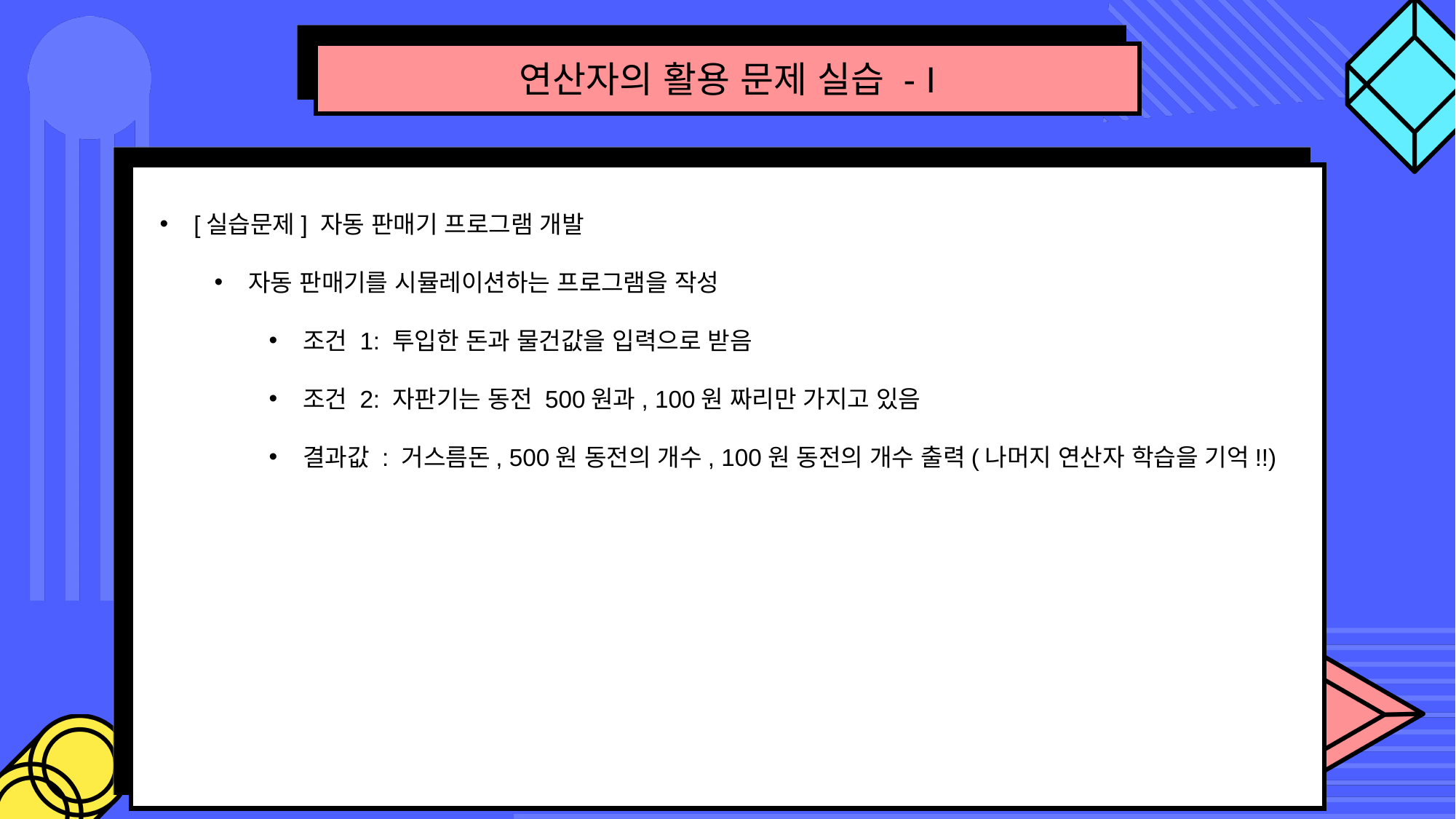

연산자의 활용 문제 실습 - I

[실습문제] 자동 판매기 프로그램 개발
자동 판매기를 시뮬레이션하는 프로그램을 작성
조건 1: 투입한 돈과 물건값을 입력으로 받음
조건 2: 자판기는 동전 500원과, 100원 짜리만 가지고 있음
결과값 : 거스름돈, 500원 동전의 개수, 100원 동전의 개수 출력(나머지 연산자 학습을 기억!!)